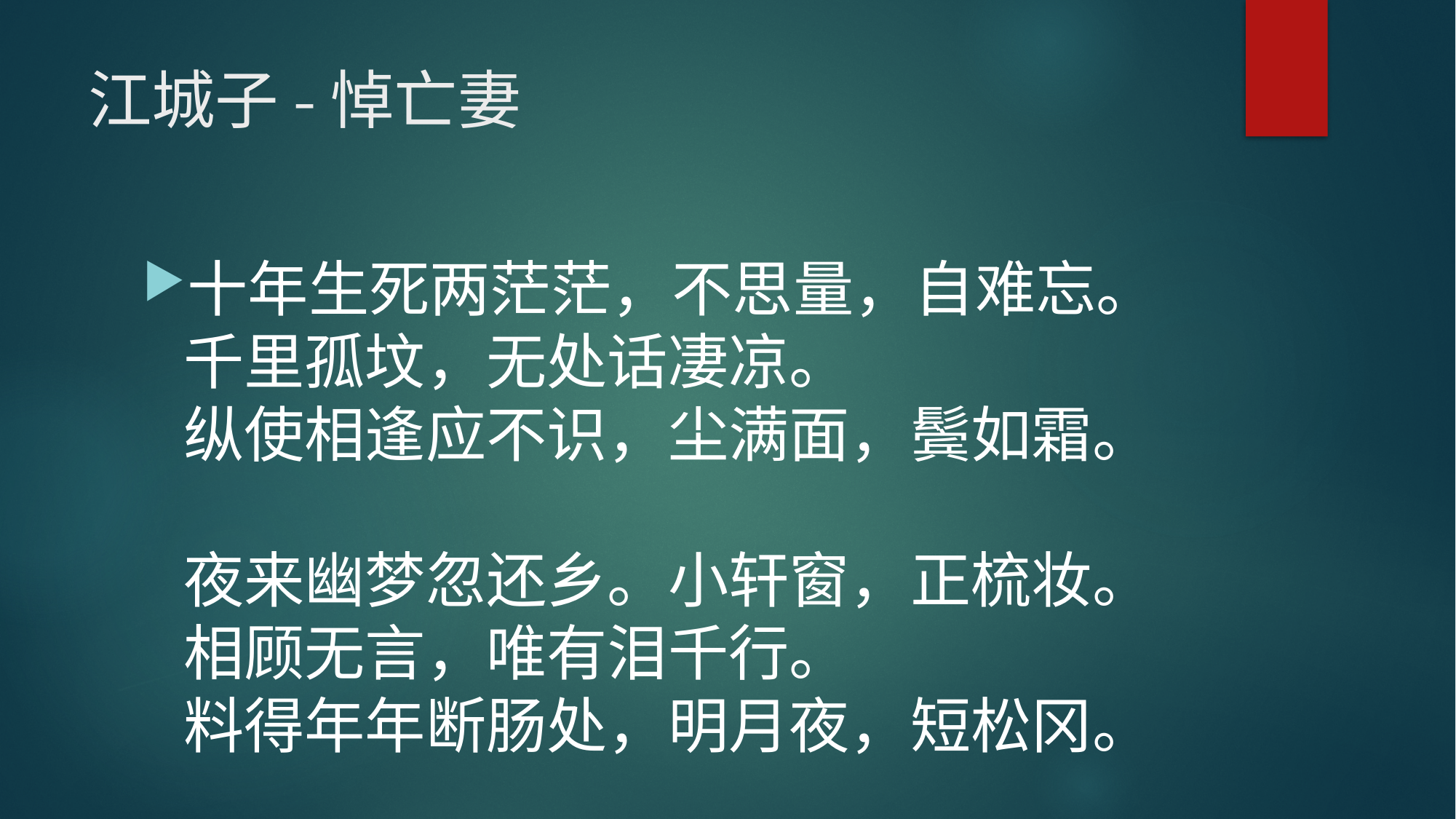

# 江城子-悼亡妻
十年生死两茫茫，不思量，自难忘。
千里孤坟，无处话凄凉。
纵使相逢应不识，尘满面，鬓如霜。
夜来幽梦忽还乡。小轩窗，正梳妆。
相顾无言，唯有泪千行。
料得年年断肠处，明月夜，短松冈。